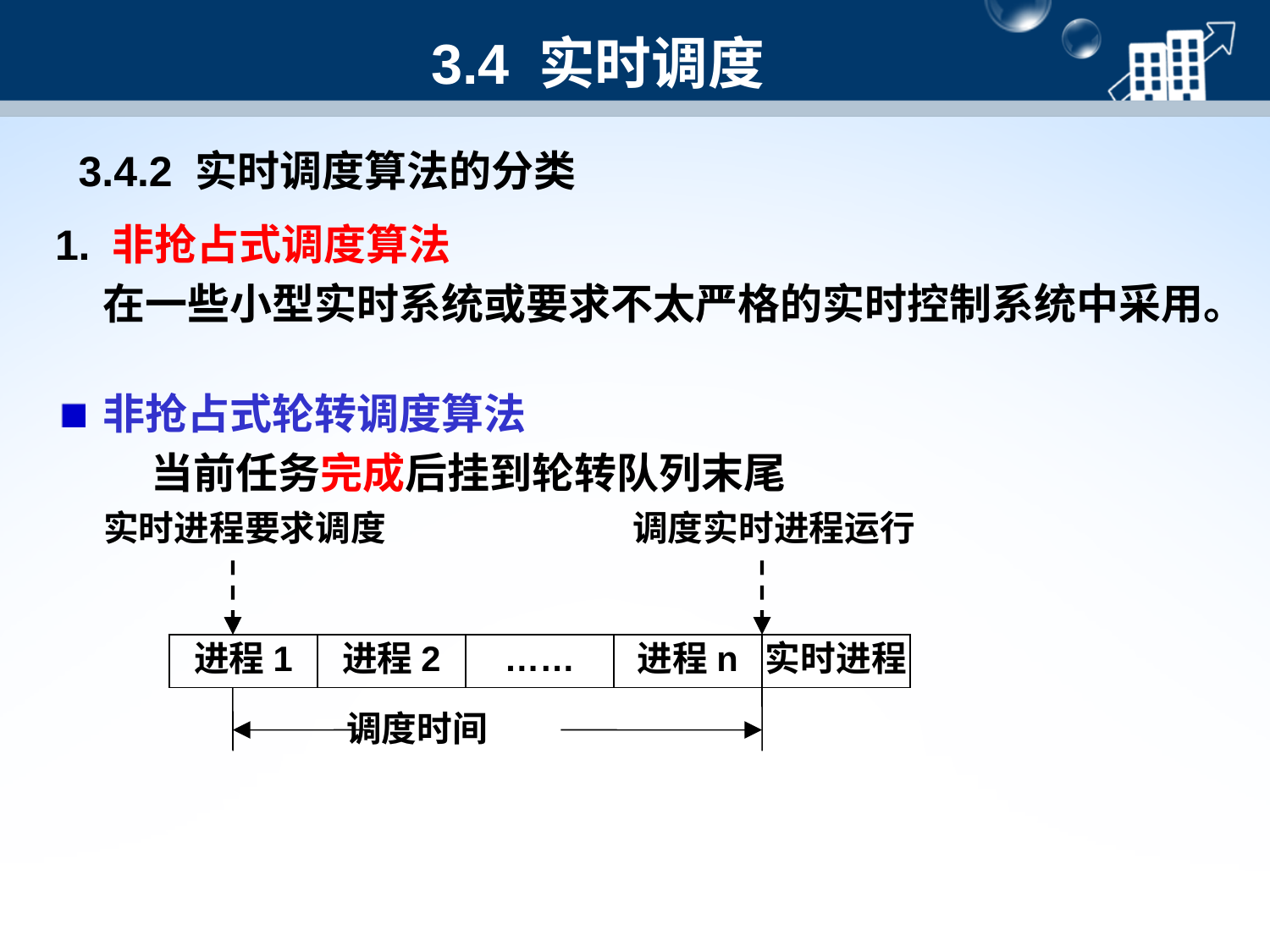

# 3.4 实时调度
3.4.2 实时调度算法的分类
1. 非抢占式调度算法
	在一些小型实时系统或要求不太严格的实时控制系统中采用。
非抢占式轮转调度算法
	    当前任务完成后挂到轮转队列末尾
实时进程要求调度
调度实时进程运行

进程1
进程2
……
进程n
实时进程

调度时间